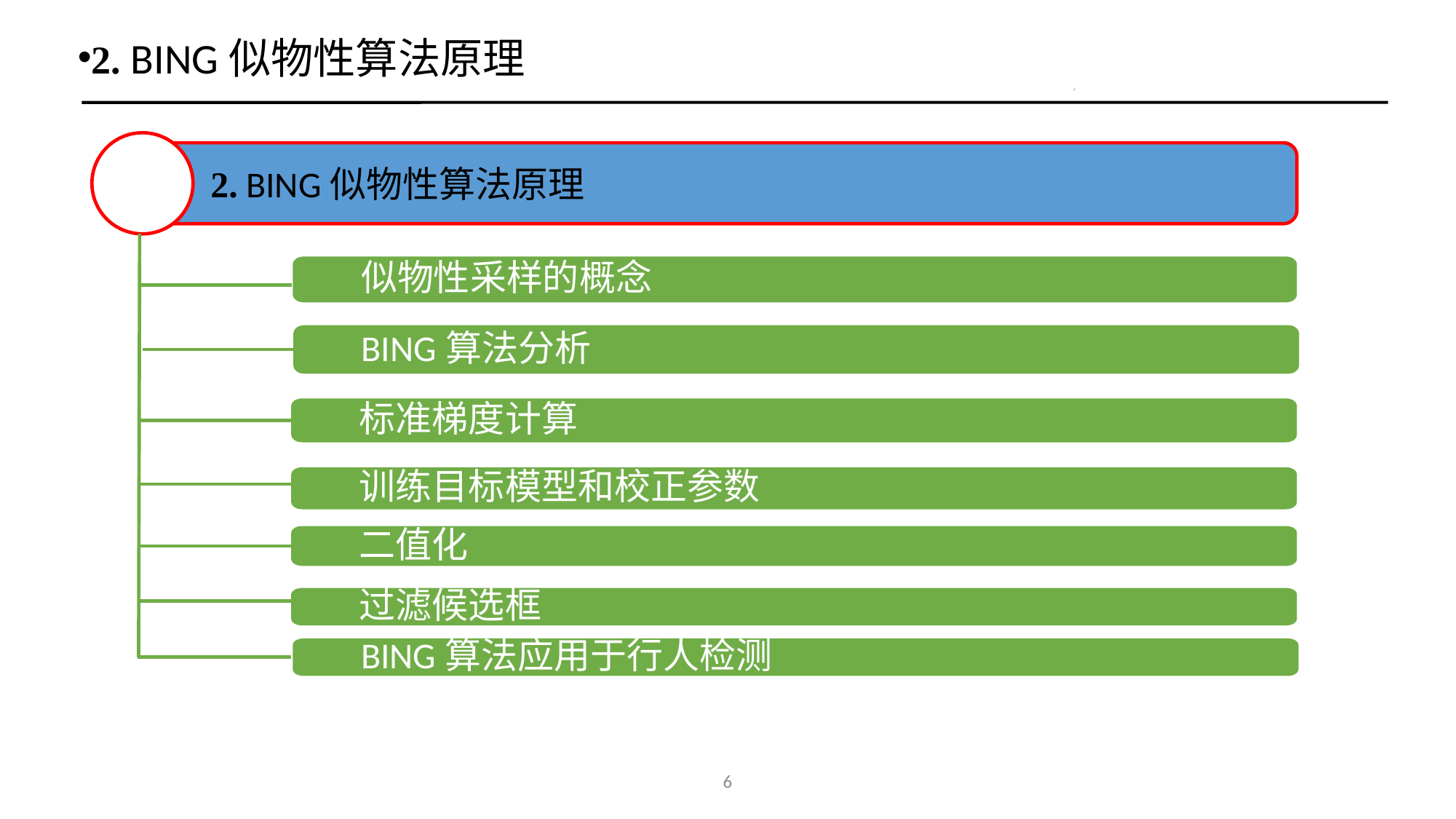

2. BING似物性算法原理

2. BING似物性算法原理
似物性采样的概念
BING算法分析
标准梯度计算
训练目标模型和校正参数
二值化
过滤候选框
BING算法应用于行人检测
6